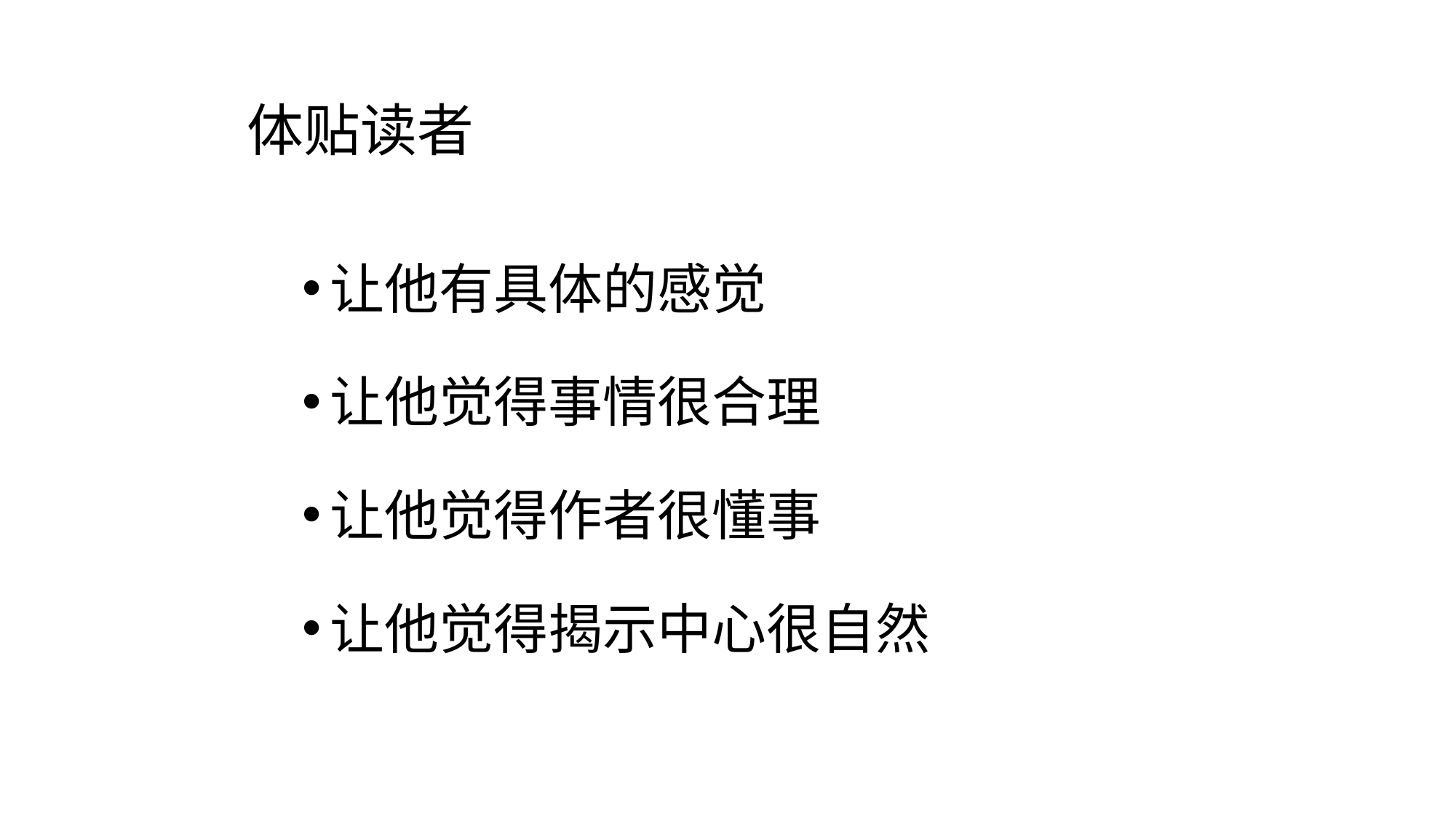

# 体贴读者
让他有具体的感觉
让他觉得事情很合理
让他觉得作者很懂事
让他觉得揭示中心很自然